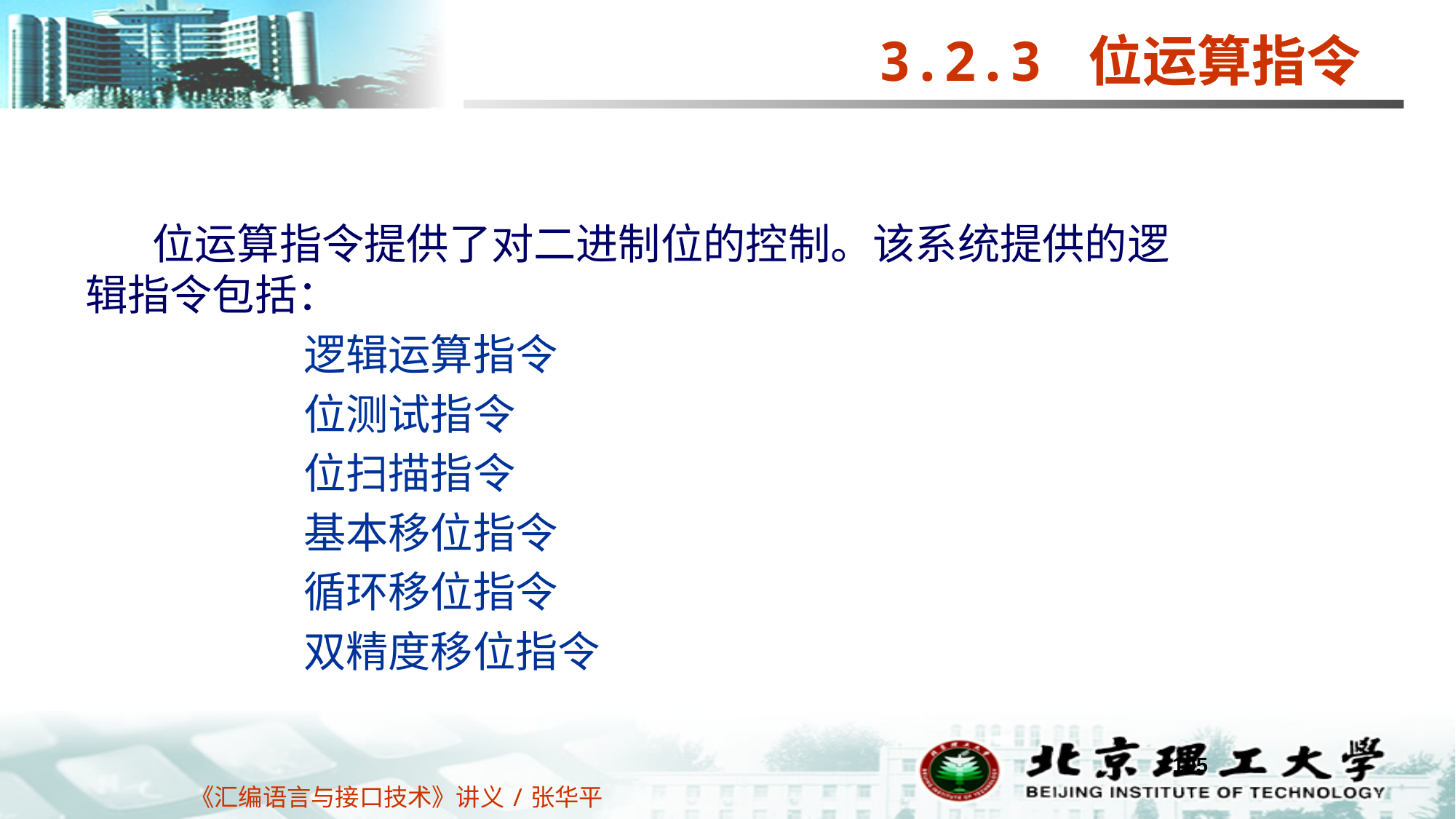

3.2.3 位运算指令
      位运算指令提供了对二进制位的控制。该系统提供的逻辑指令包括：
		逻辑运算指令
		位测试指令
		位扫描指令
		基本移位指令
		循环移位指令
		双精度移位指令
105